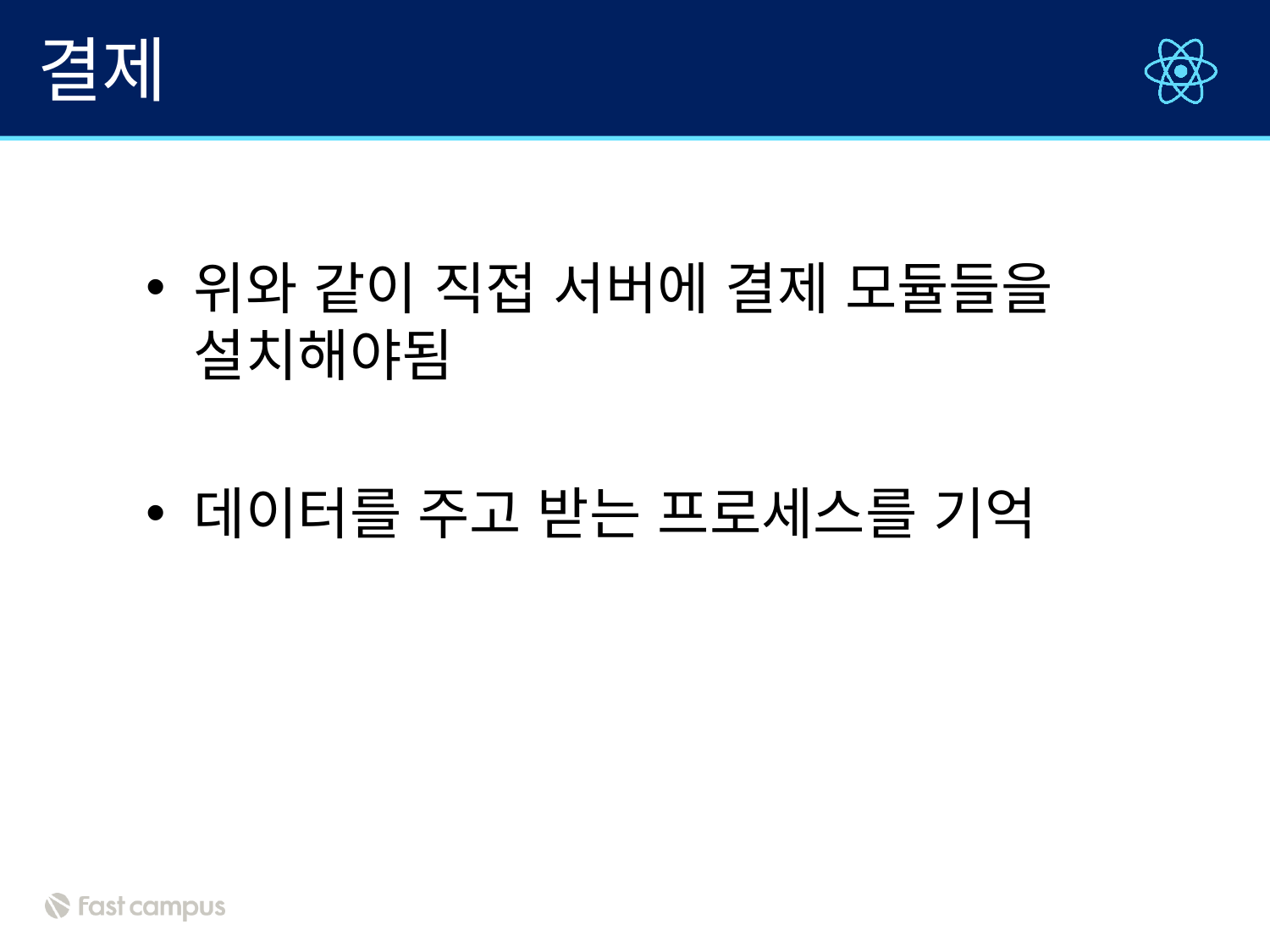

# 결제
위와 같이 직접 서버에 결제 모듈들을 설치해야됨

데이터를 주고 받는 프로세스를 기억